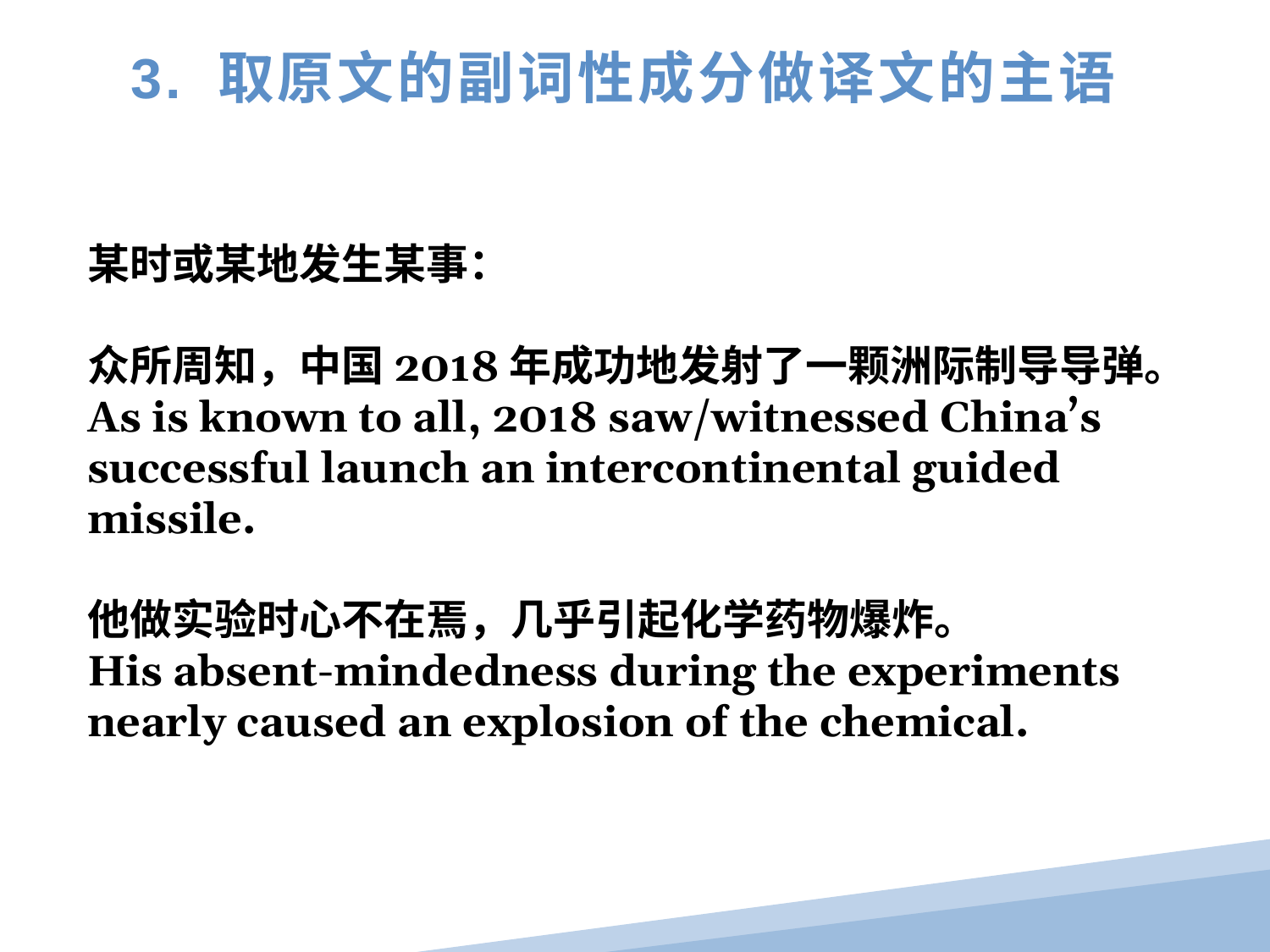

3. 取原文的副词性成分做译文的主语
某时或某地发生某事：

众所周知，中国2018年成功地发射了一颗洲际制导导弹。
As is known to all, 2018 saw/witnessed China’s  successful launch an intercontinental guided missile.

他做实验时心不在焉，几乎引起化学药物爆炸。
His absent-mindedness during the experiments nearly caused an explosion of the chemical.